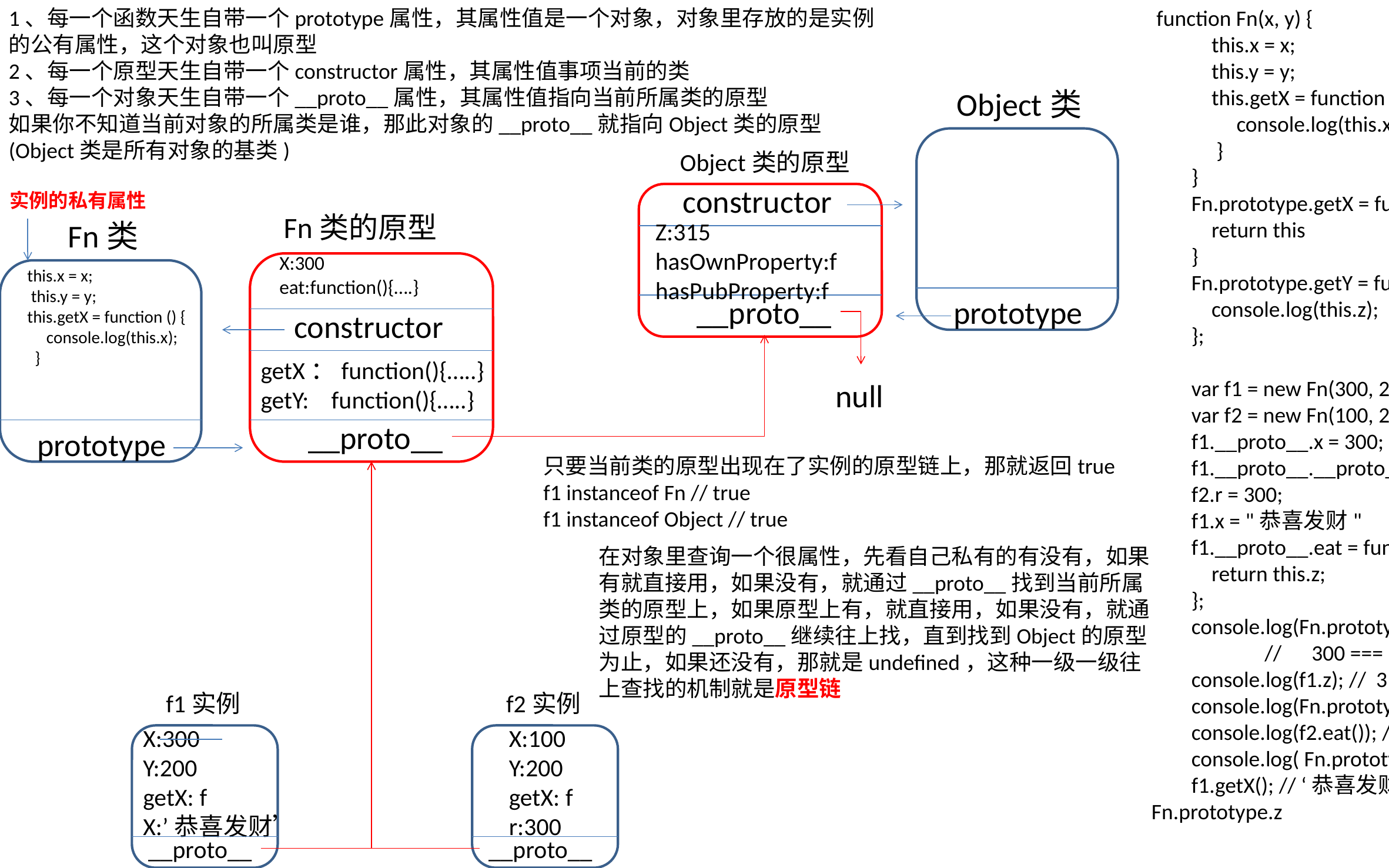

1、每一个函数天生自带一个prototype属性，其属性值是一个对象，对象里存放的是实例的公有属性，这个对象也叫原型
2、每一个原型天生自带一个constructor属性，其属性值事项当前的类
3、每一个对象天生自带一个__proto__属性，其属性值指向当前所属类的原型
如果你不知道当前对象的所属类是谁，那此对象的__proto__就指向Object类的原型(Object类是所有对象的基类)
 function Fn(x, y) {
            this.x = x;
            this.y = y;
            this.getX = function () {
                 console.log(this.x);
             }
        }
        Fn.prototype.getX = function () {
            return this
        }
        Fn.prototype.getY = function () {
            console.log(this.z);
        };
        var f1 = new Fn(300, 200);
        var f2 = new Fn(100, 200);
        f1.__proto__.x = 300;
        f1.__proto__.__proto__.z = 315;
        f2.r = 300;
        f1.x = "恭喜发财"
        f1.__proto__.eat = function(){
            return this.z;
        };
        console.log(Fn.prototype.getX().x === f2.r);
	     //      300 === 300  true
        console.log(f1.z); //  315
        console.log(Fn.prototype.__proto__.__proto__); // null
        console.log(f2.eat()); // 315
        console.log( Fn.prototype.getY()); //    315  undefined
        f1.getX(); // ‘恭喜发财’
Fn.prototype.z
Object类

Object类的原型
constructor
实例的私有属性

Fn类的原型
Fn类
Z:315
hasOwnProperty:f
hasPubProperty:f

X:300
eat:function(){….}

      this.x = x;
       this.y = y;
      this.getX = function () {
           console.log(this.x);
        }

__proto__
prototype
constructor
getX：function(){…..}
getY:    function(){…..}
null
__proto__
prototype
只要当前类的原型出现在了实例的原型链上，那就返回true
f1 instanceof Fn // true
f1 instanceof Object // true
在对象里查询一个很属性，先看自己私有的有没有，如果有就直接用，如果没有，就通过__proto__找到当前所属类的原型上，如果原型上有，就直接用，如果没有，就通过原型的__proto__继续往上找，直到找到Object的原型为止，如果还没有，那就是undefined，这种一级一级往上查找的机制就是原型链
f1实例
f2实例
X:300
Y:200
getX: f
X:’恭喜发财’
X:100
Y:200
getX: f
r:300

__proto__
__proto__